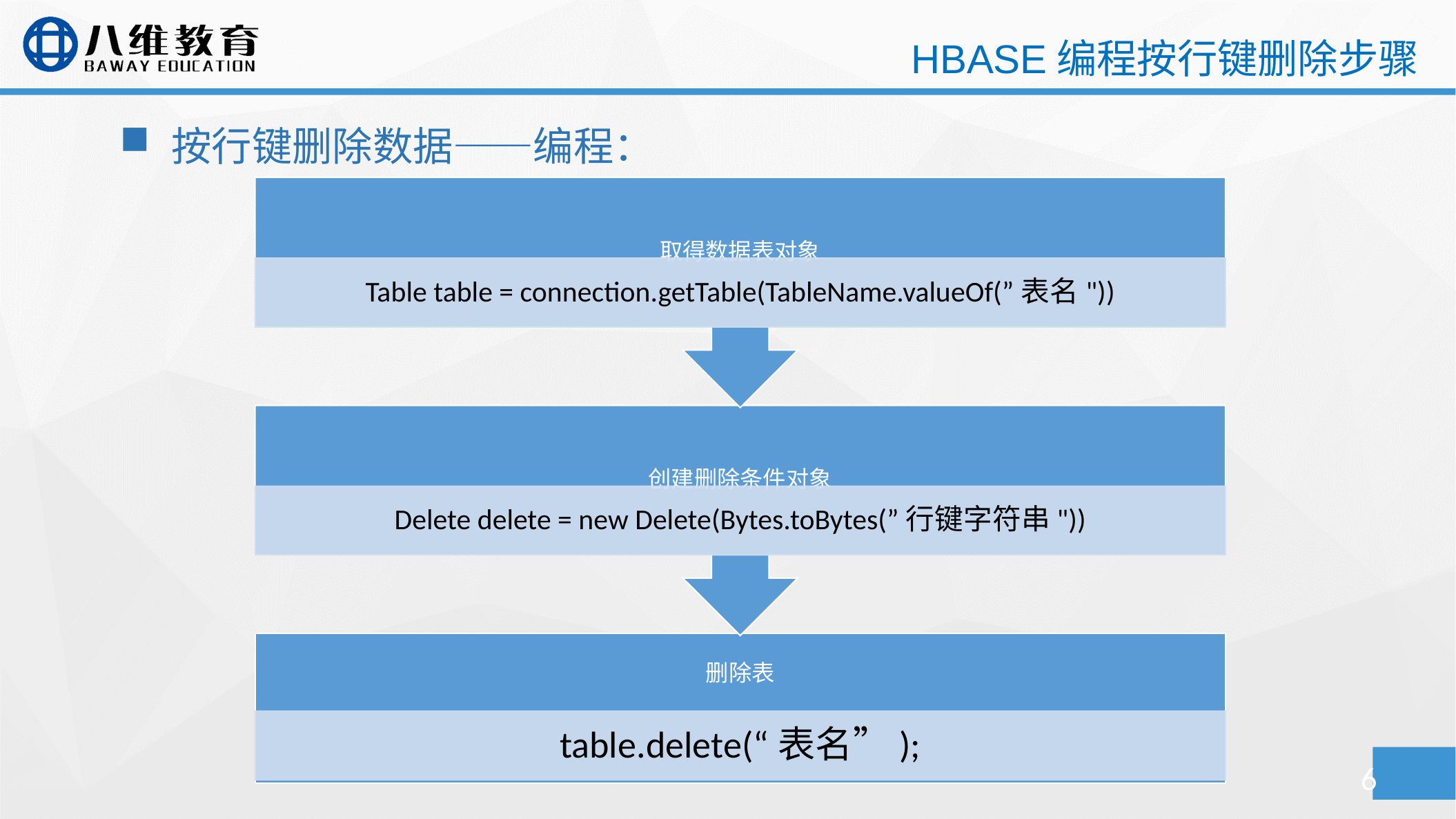

HBASE编程按行键删除步骤
按行键删除数据——编程：
删除表
table.delete(“表名”);
创建删除条件对象
Delete delete = new Delete(Bytes.toBytes(”行键字符串"))
取得数据表对象
Table table = connection.getTable(TableName.valueOf(”表名"))